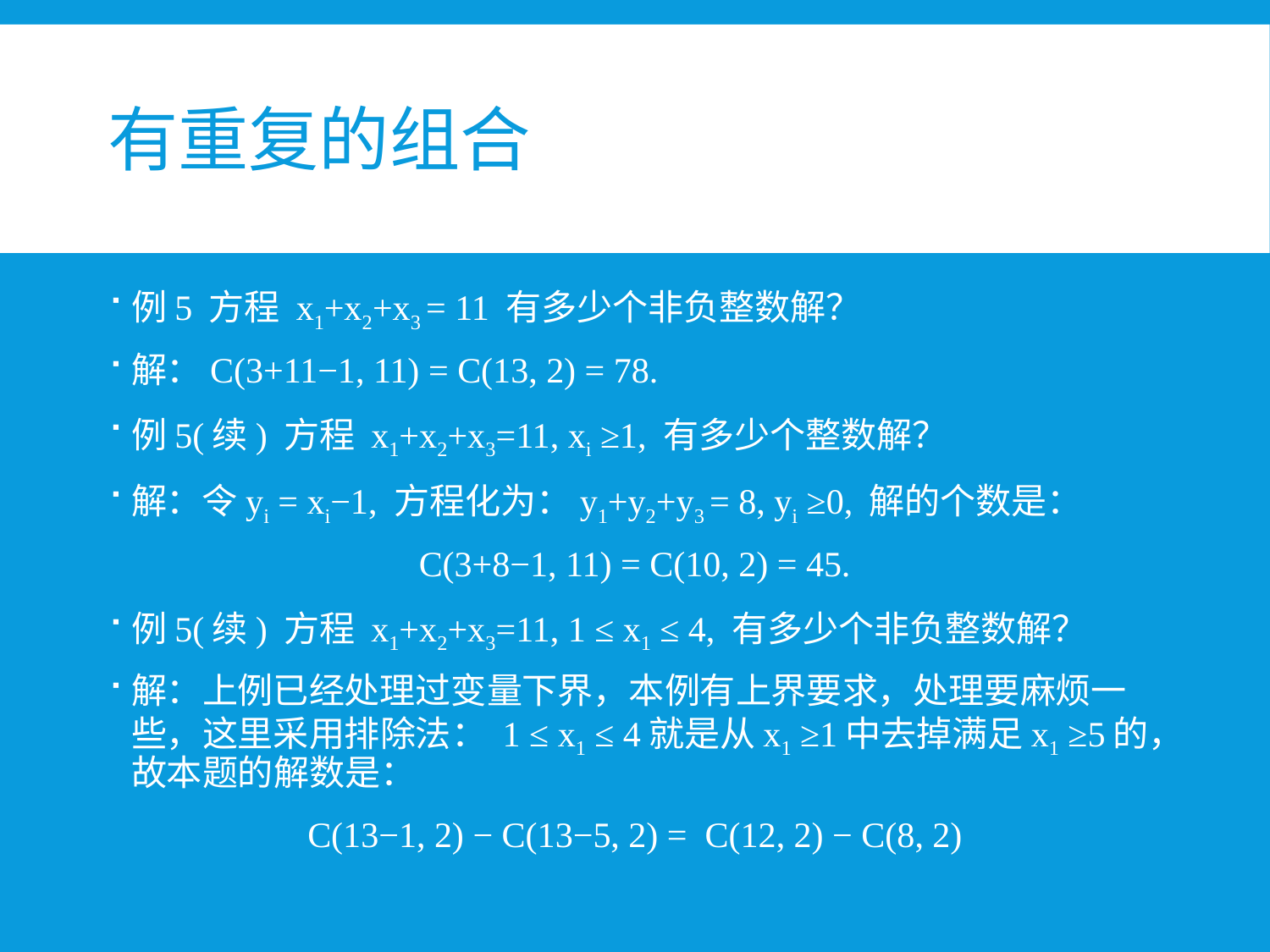

# 有重复的组合
例5 方程 x1+x2+x3 = 11 有多少个非负整数解？
解：C(3+11−1, 11) = C(13, 2) = 78.
例5(续) 方程 x1+x2+x3=11, xi ≥1, 有多少个整数解？
解：令yi = xi−1, 方程化为：y1+y2+y3 = 8, yi ≥0, 解的个数是：
C(3+8−1, 11) = C(10, 2) = 45.
例5(续) 方程 x1+x2+x3=11, 1 ≤ x1 ≤ 4, 有多少个非负整数解？
解：上例已经处理过变量下界，本例有上界要求，处理要麻烦一些，这里采用排除法： 1 ≤ x1 ≤ 4就是从x1 ≥1中去掉满足x1 ≥5的，故本题的解数是：
 C(13−1, 2) − C(13−5, 2) =  C(12, 2) − C(8, 2)